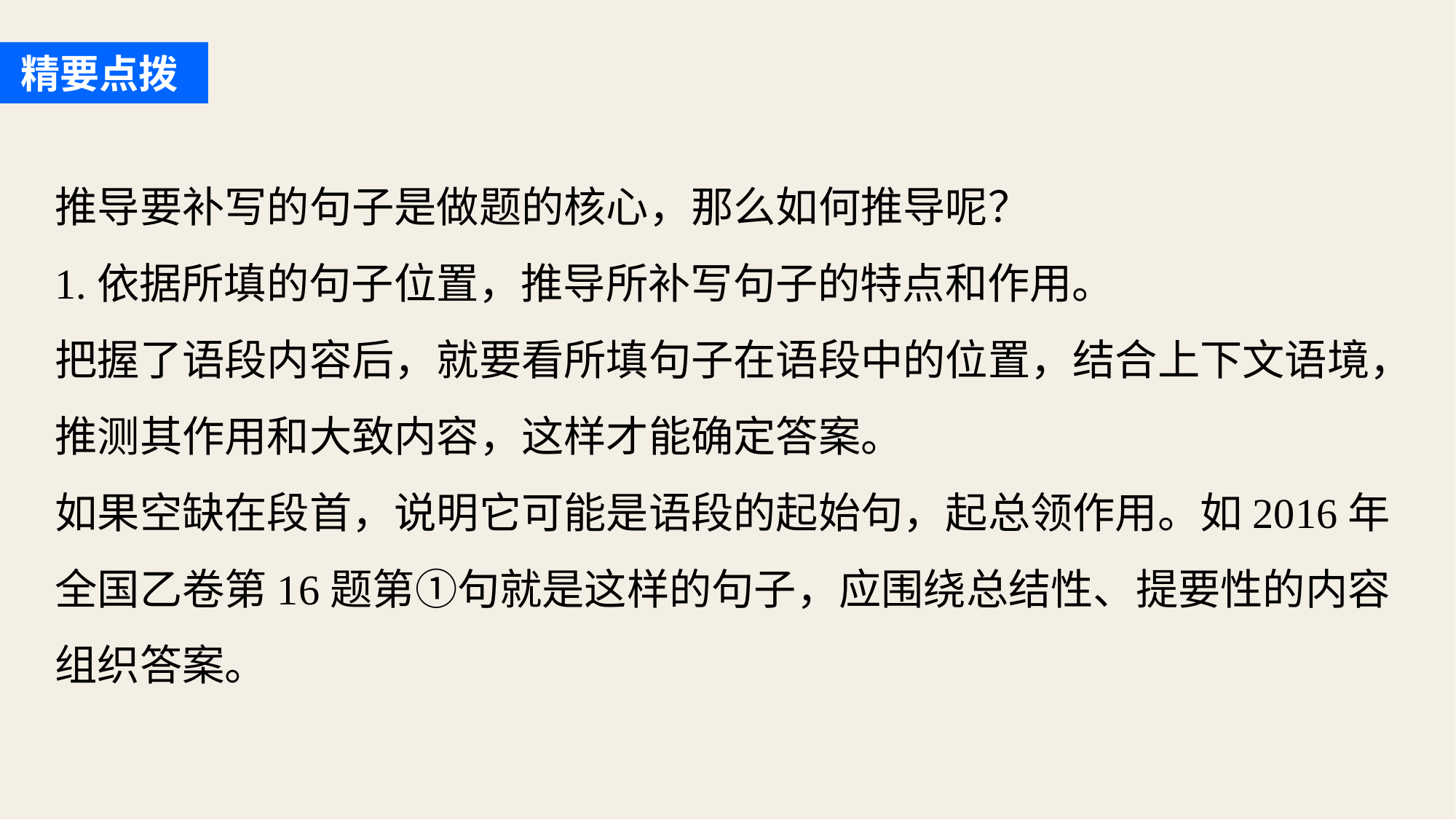

精要点拨
推导要补写的句子是做题的核心，那么如何推导呢？
1.依据所填的句子位置，推导所补写句子的特点和作用。
把握了语段内容后，就要看所填句子在语段中的位置，结合上下文语境，推测其作用和大致内容，这样才能确定答案。
如果空缺在段首，说明它可能是语段的起始句，起总领作用。如2016年全国乙卷第16题第①句就是这样的句子，应围绕总结性、提要性的内容组织答案。